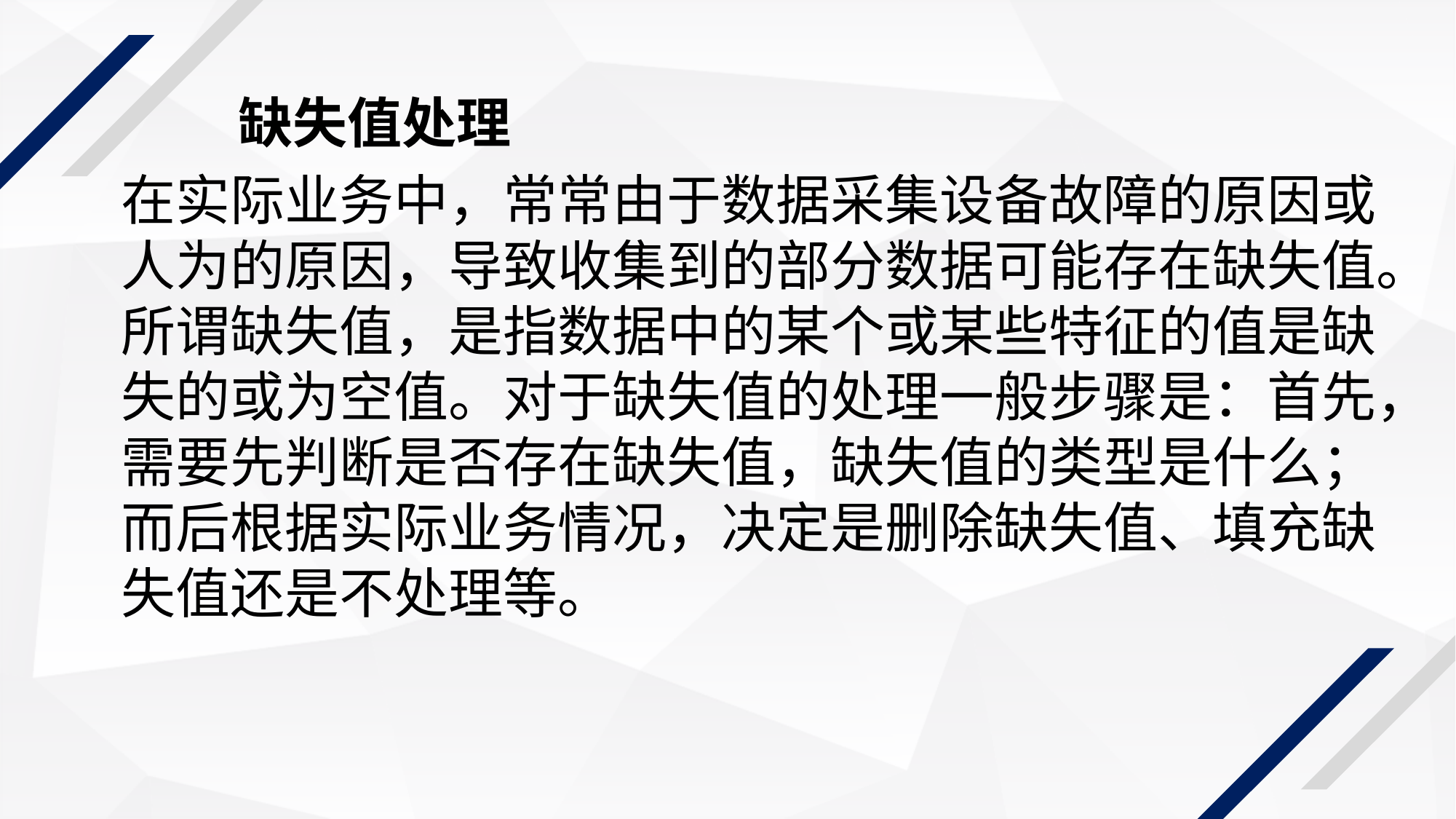

缺失值处理
在实际业务中，常常由于数据采集设备故障的原因或人为的原因，导致收集到的部分数据可能存在缺失值。所谓缺失值，是指数据中的某个或某些特征的值是缺失的或为空值。对于缺失值的处理一般步骤是：首先，需要先判断是否存在缺失值，缺失值的类型是什么；而后根据实际业务情况，决定是删除缺失值、填充缺失值还是不处理等。